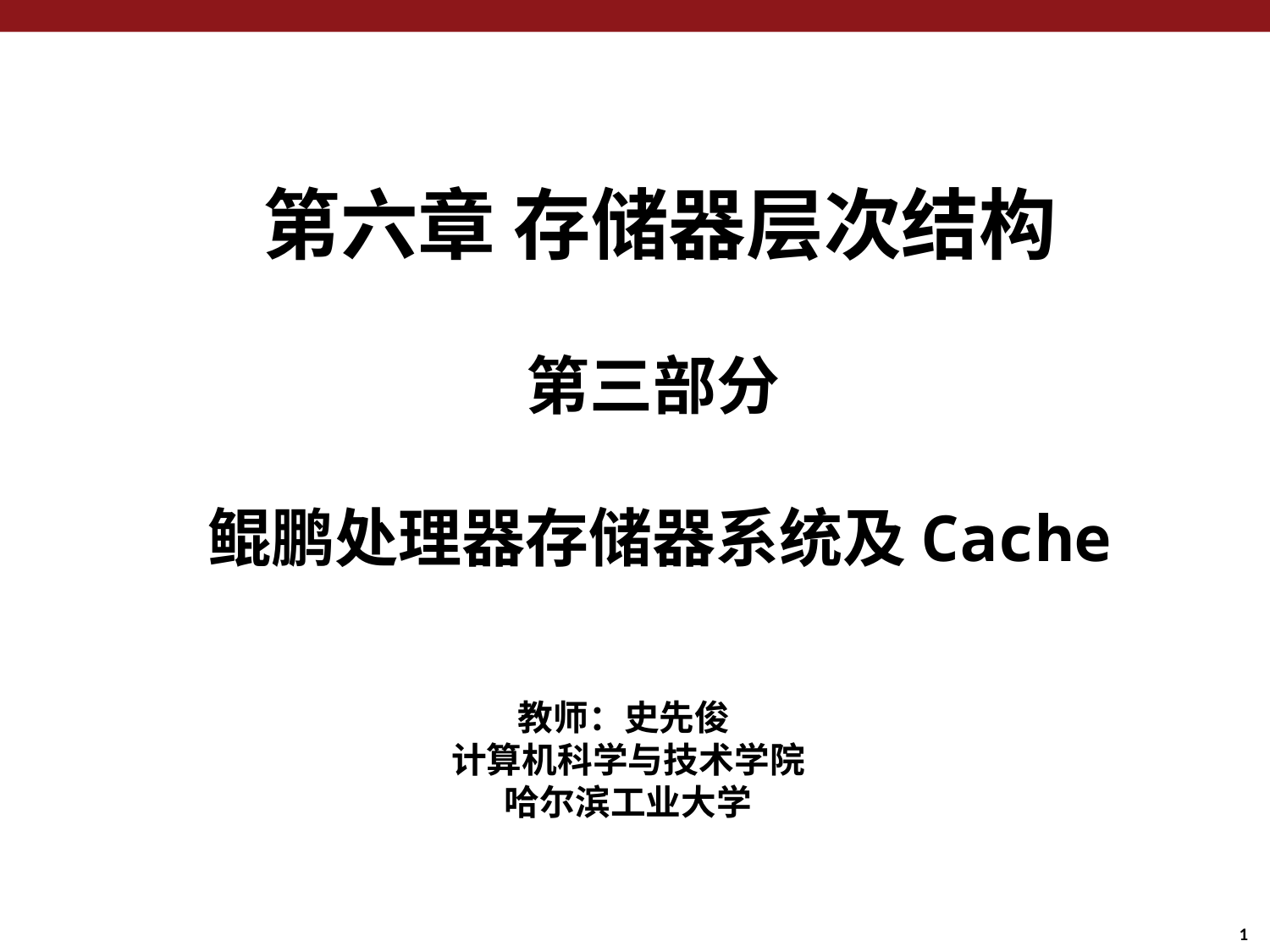

# 第六章 存储器层次结构 第三部分 鲲鹏处理器存储器系统及Cache
教师：史先俊
计算机科学与技术学院
哈尔滨工业大学

1